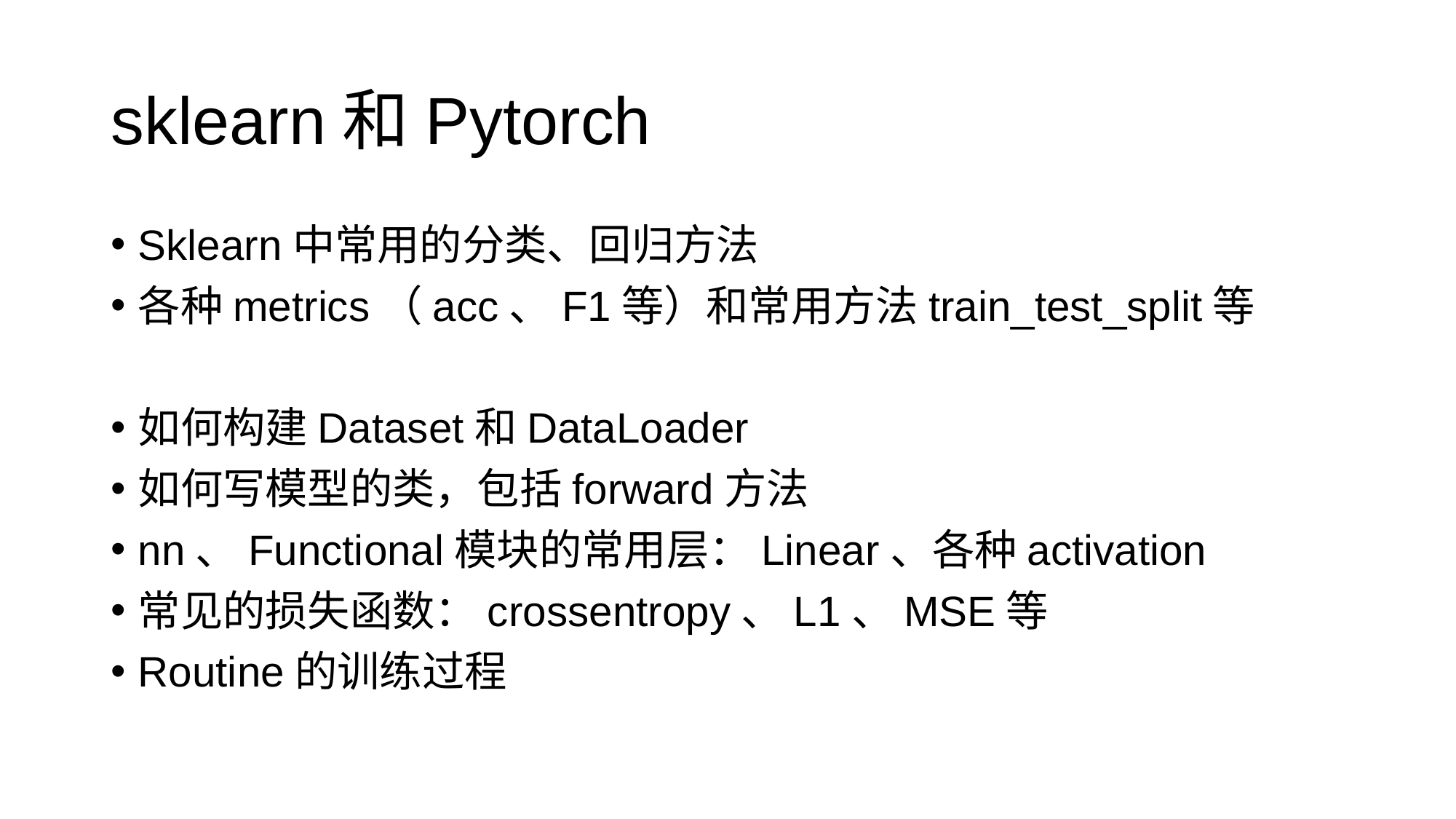

# sklearn和Pytorch
Sklearn中常用的分类、回归方法
各种metrics（acc、F1等）和常用方法train_test_split等

如何构建Dataset和DataLoader
如何写模型的类，包括forward方法
nn、Functional模块的常用层：Linear、各种activation
常见的损失函数：crossentropy、L1、MSE等
Routine的训练过程